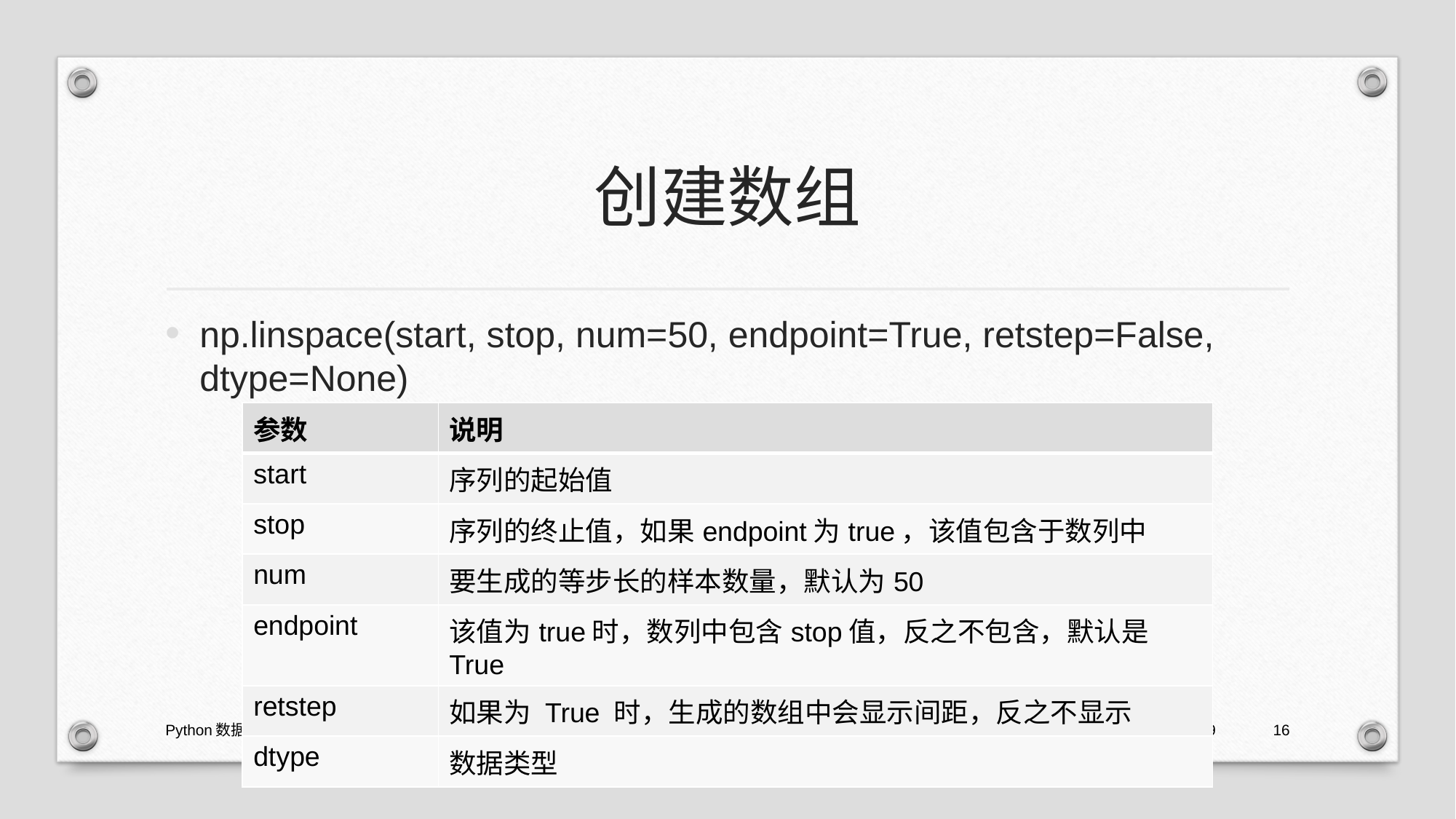

# 创建数组
np.linspace(start, stop, num=50, endpoint=True, retstep=False, dtype=None)

| 参数 | 说明 |
| --- | --- |
| start | 序列的起始值 |
| stop | 序列的终止值，如果endpoint为true，该值包含于数列中 |
| num | 要生成的等步长的样本数量，默认为50 |
| endpoint | 该值为true时，数列中包含stop值，反之不包含，默认是True |
| retstep | 如果为 True 时，生成的数组中会显示间距，反之不显示 |
| dtype | 数据类型 |
Python数据分析Numpy            李小四    QQ : 3161308668
2021/1/29
16